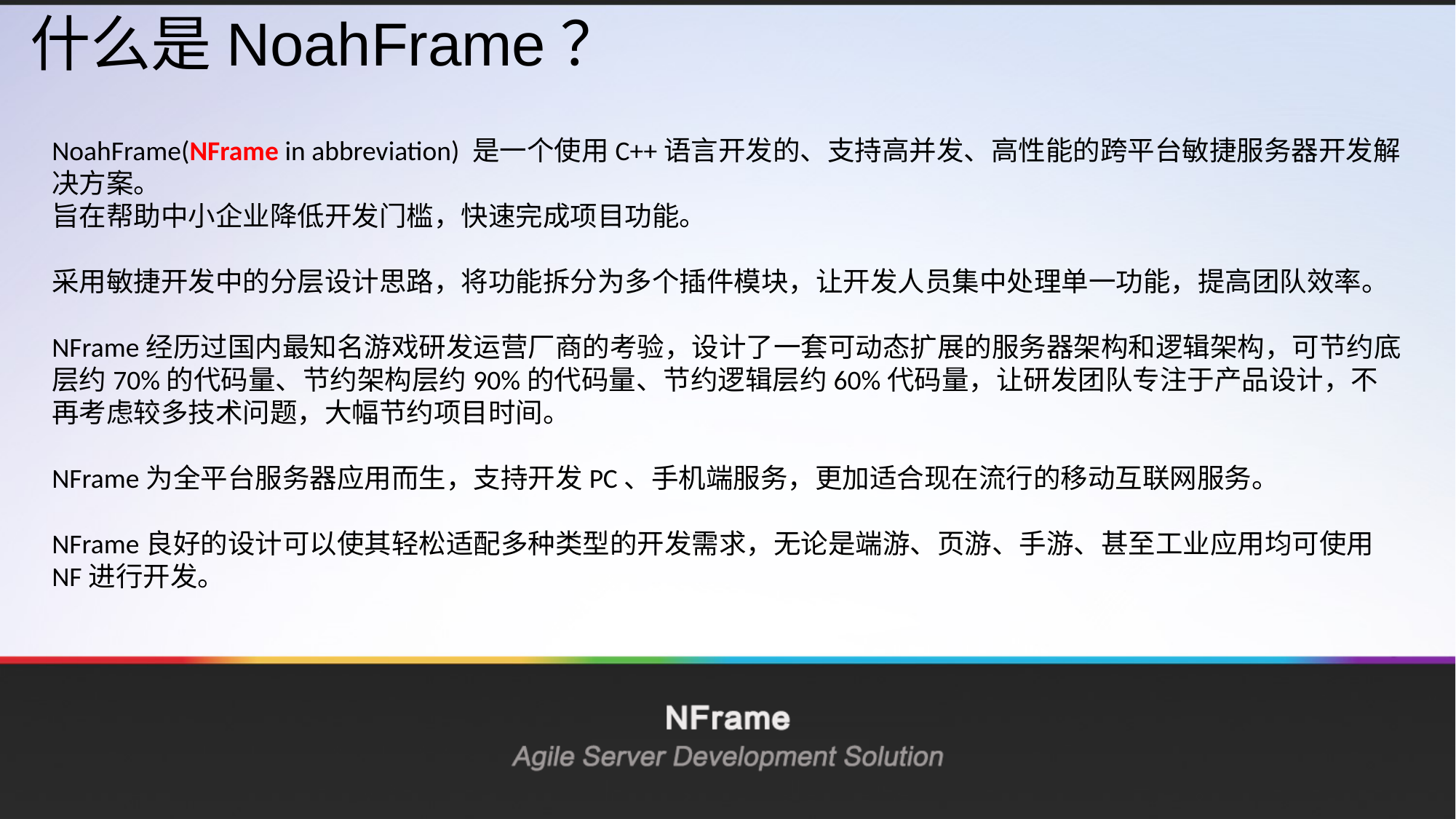

什么是NoahFrame？
NoahFrame(NFrame in abbreviation) 是一个使用C++语言开发的、支持高并发、高性能的跨平台敏捷服务器开发解决方案。
旨在帮助中小企业降低开发门槛，快速完成项目功能。

采用敏捷开发中的分层设计思路，将功能拆分为多个插件模块，让开发人员集中处理单一功能，提高团队效率。

NFrame经历过国内最知名游戏研发运营厂商的考验，设计了一套可动态扩展的服务器架构和逻辑架构，可节约底层约70%的代码量、节约架构层约90%的代码量、节约逻辑层约60%代码量，让研发团队专注于产品设计，不再考虑较多技术问题，大幅节约项目时间。

NFrame为全平台服务器应用而生，支持开发PC、手机端服务，更加适合现在流行的移动互联网服务。

NFrame良好的设计可以使其轻松适配多种类型的开发需求，无论是端游、页游、手游、甚至工业应用均可使用NF进行开发。